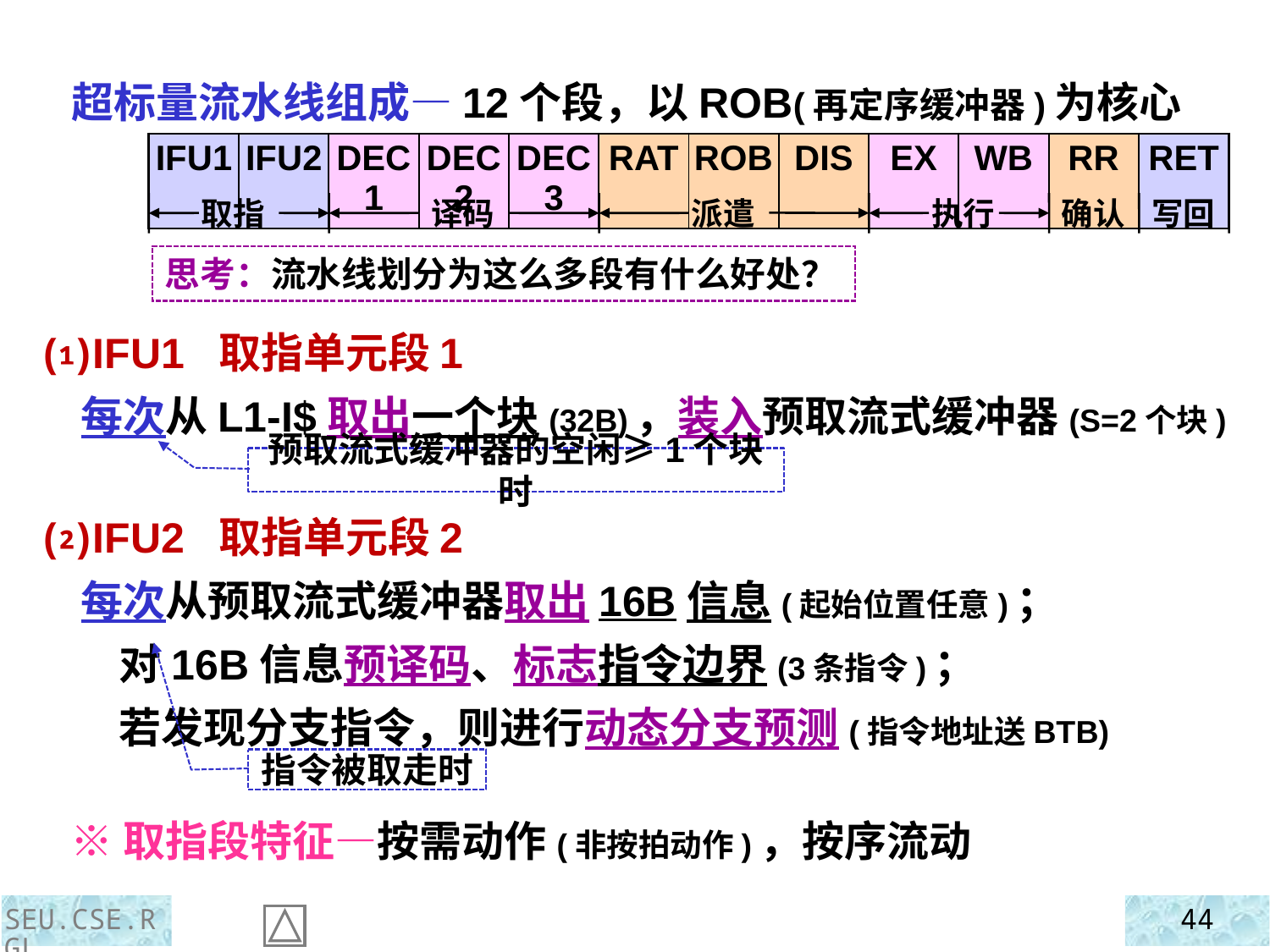

超标量流水线组成—12个段，以ROB(再定序缓冲器)为核心
| IFU1 | IFU2 | DEC1 | DEC2 | DEC3 | RAT | ROB | DIS | EX | WB | RR | RET |
| --- | --- | --- | --- | --- | --- | --- | --- | --- | --- | --- | --- |

取指

译码

派遣

执行

确认

写回

思考：流水线划分为这么多段有什么好处？
⑴IFU1  取指单元段1
   每次从L1-I$取出一个块(32B)，装入预取流式缓冲器(S=2个块)
预取流式缓冲器的空闲≥1个块时
指令被取走时
⑵IFU2  取指单元段2
   每次从预取流式缓冲器取出16B信息(起始位置任意)；
       对16B信息预译码、标志指令边界(3条指令)；
       若发现分支指令，则进行动态分支预测(指令地址送BTB)
   ※取指段特征—按需动作(非按拍动作)，按序流动
SEU.CSE.RGL
44